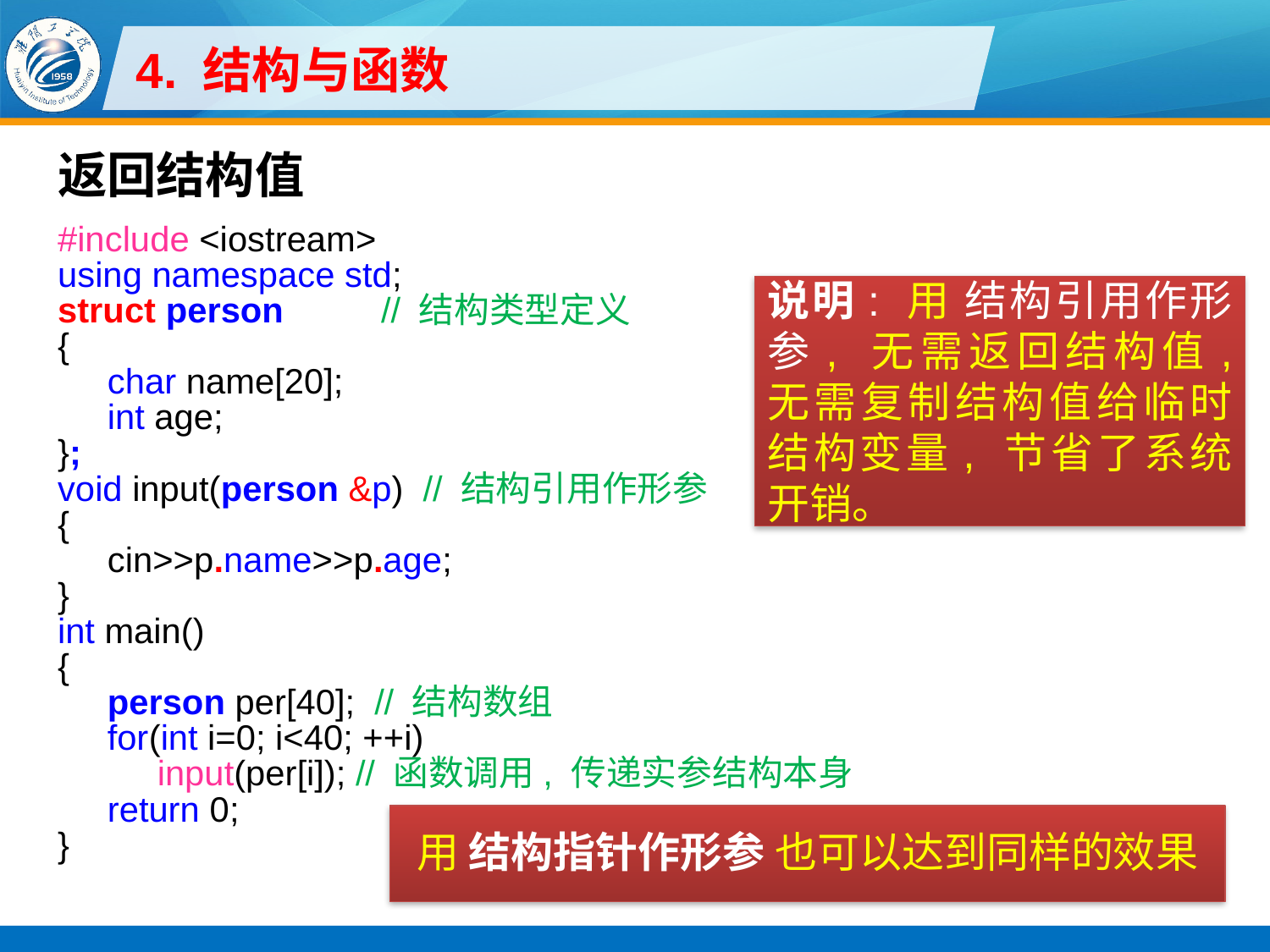

# 4. 结构与函数
返回结构值
#include <iostream>
using namespace std;
struct person          // 结构类型定义
{
char name[20];
int age;
};
void input(person &p)  // 结构引用作形参
{
cin>>p.name>>p.age;
}
int main()
{
person per[40];  // 结构数组
for(int i=0; i<40; ++i)
input(per[i]); // 函数调用, 传递实参结构本身
return 0;
}
说明: 用 结构引用作形参, 无需返回结构值, 无需复制结构值给临时结构变量, 节省了系统开销。
用 结构指针作形参 也可以达到同样的效果